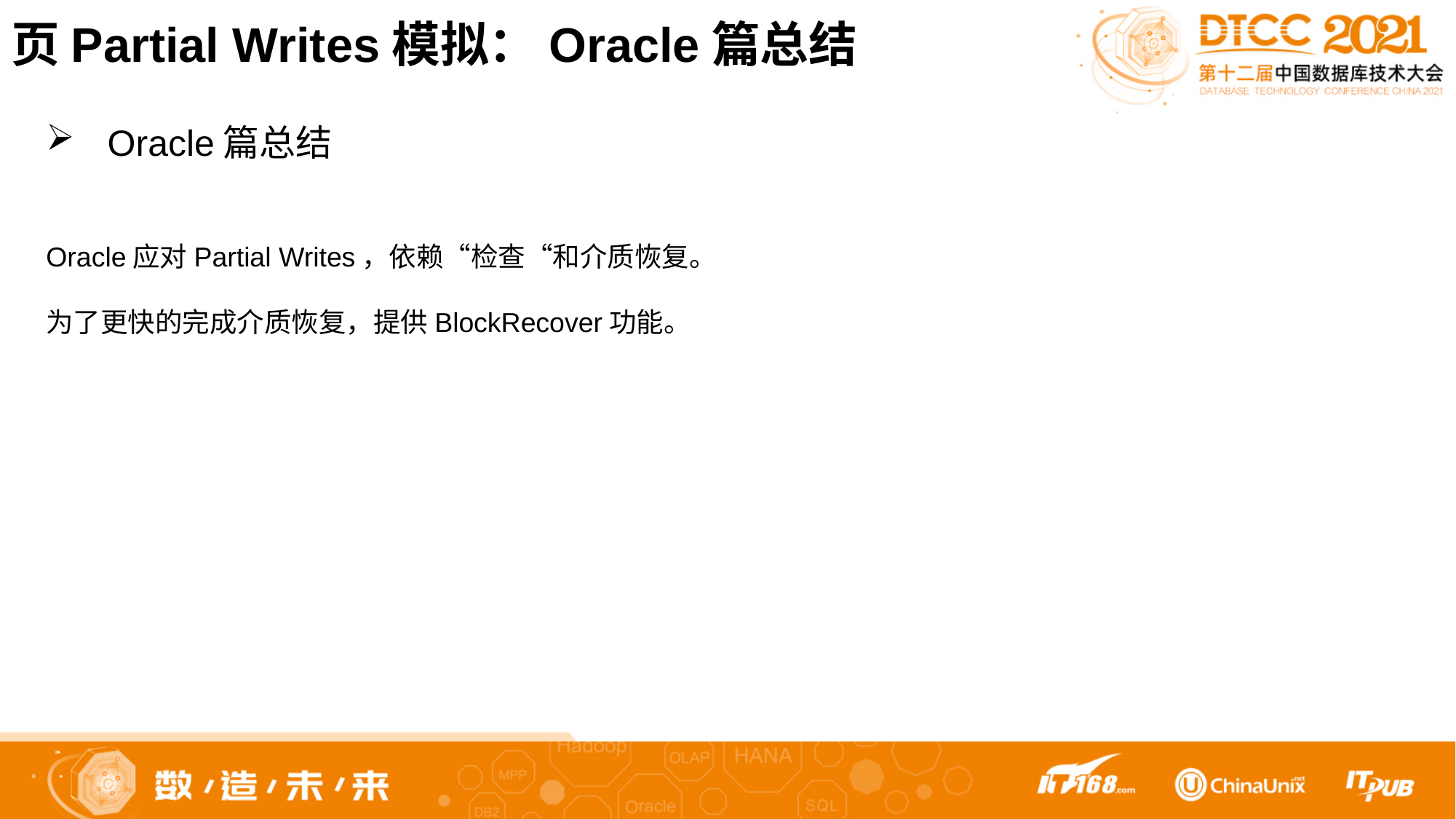

页Partial Writes模拟：Oracle篇总结
  Oracle篇总结

Oracle应对Partial Writes，依赖“检查“和介质恢复。

为了更快的完成介质恢复，提供BlockRecover功能。